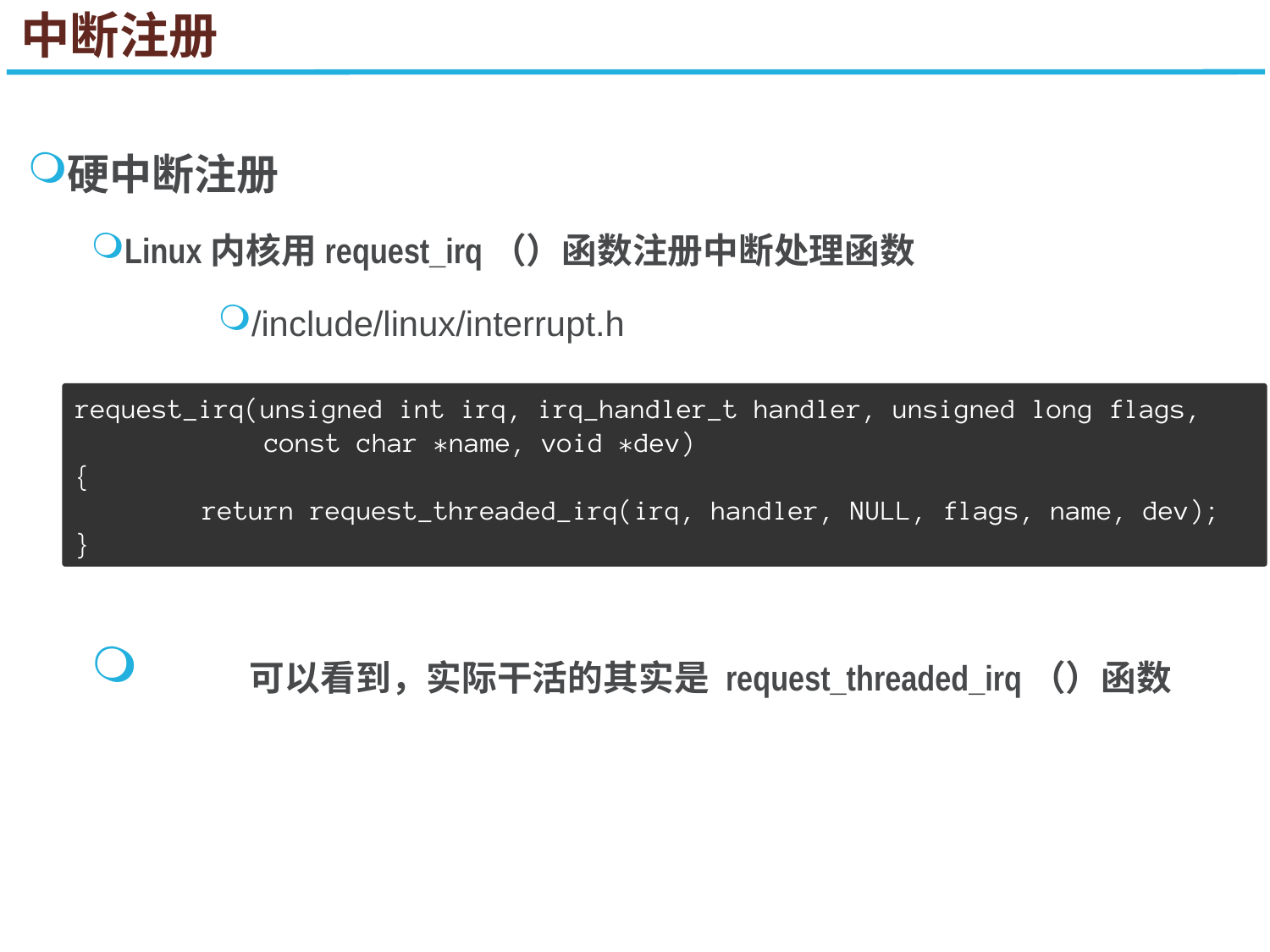

中断注册
硬中断注册
Linux内核用request_irq（）函数注册中断处理函数
/include/linux/interrupt.h

	可以看到，实际干活的其实是 request_threaded_irq（）函数

request_irq(unsigned int irq, irq_handler_t handler, unsigned long flags,
	    const char *name, void *dev)
{
	return request_threaded_irq(irq, handler, NULL, flags, name, dev);
}